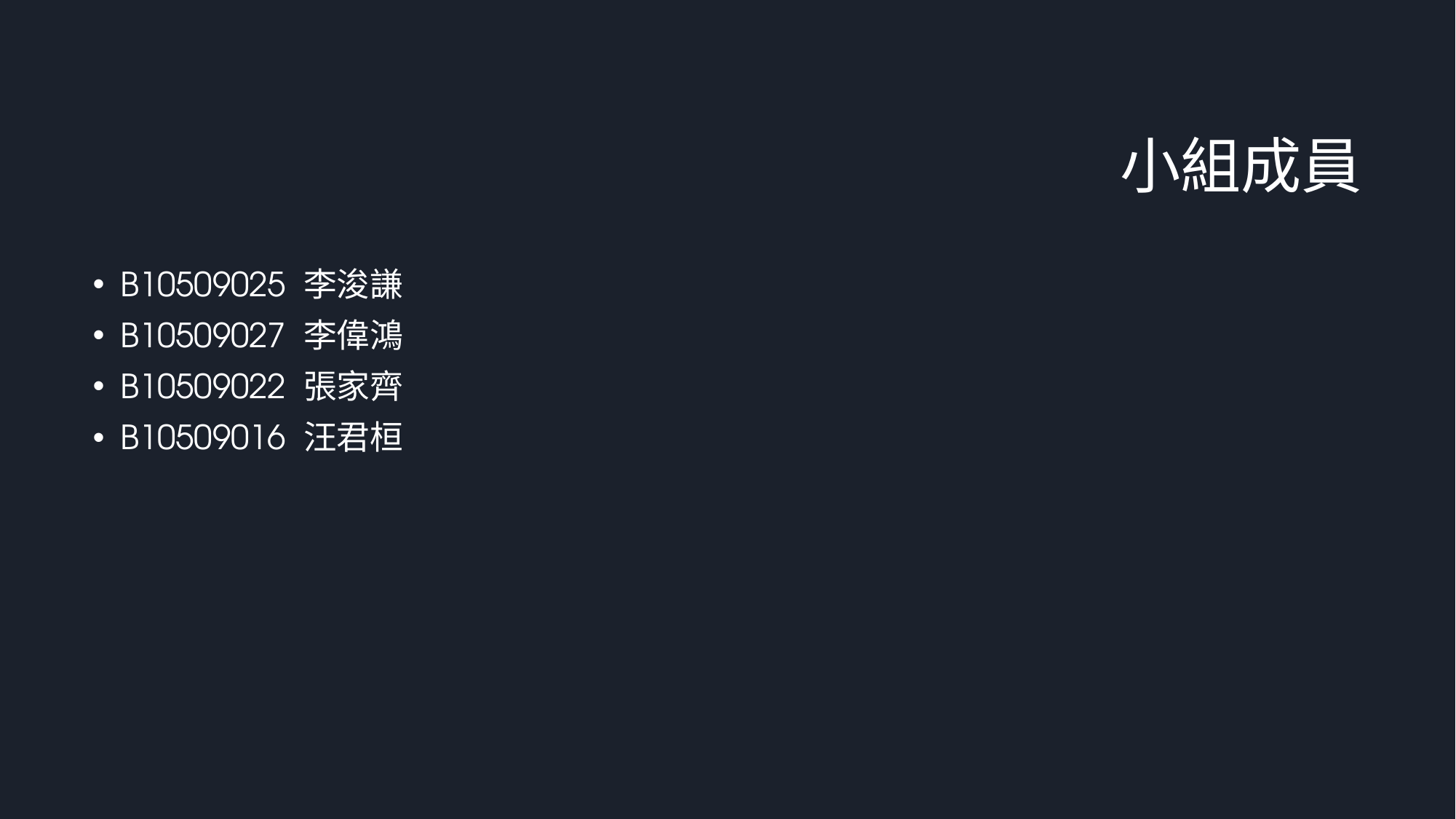

# 小組成員
B10509025 李浚謙
B10509027 李偉鴻
B10509022 張家齊
B10509016 汪君桓